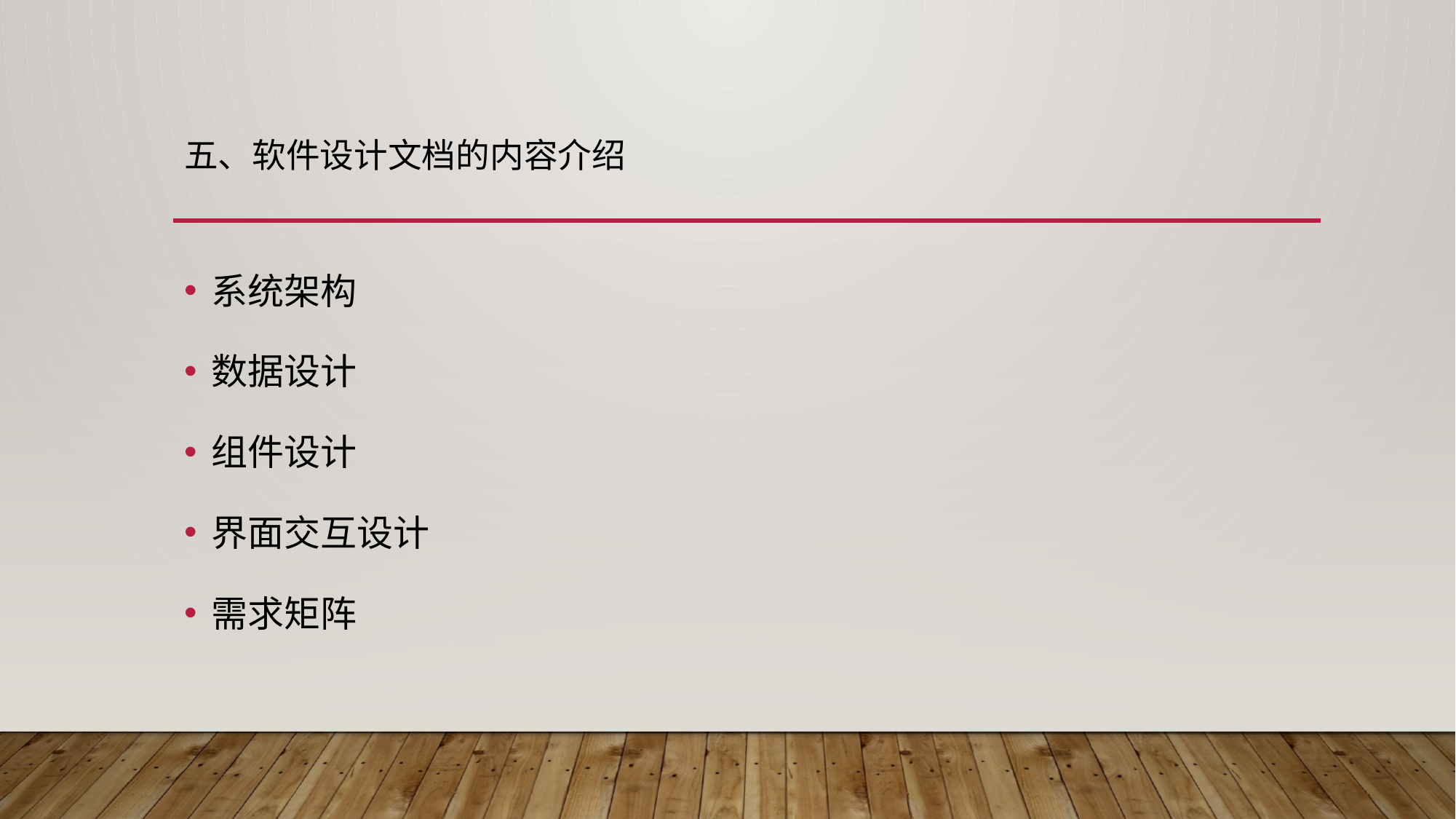

# 五、软件设计文档的内容介绍
系统架构
数据设计
组件设计
界面交互设计
需求矩阵